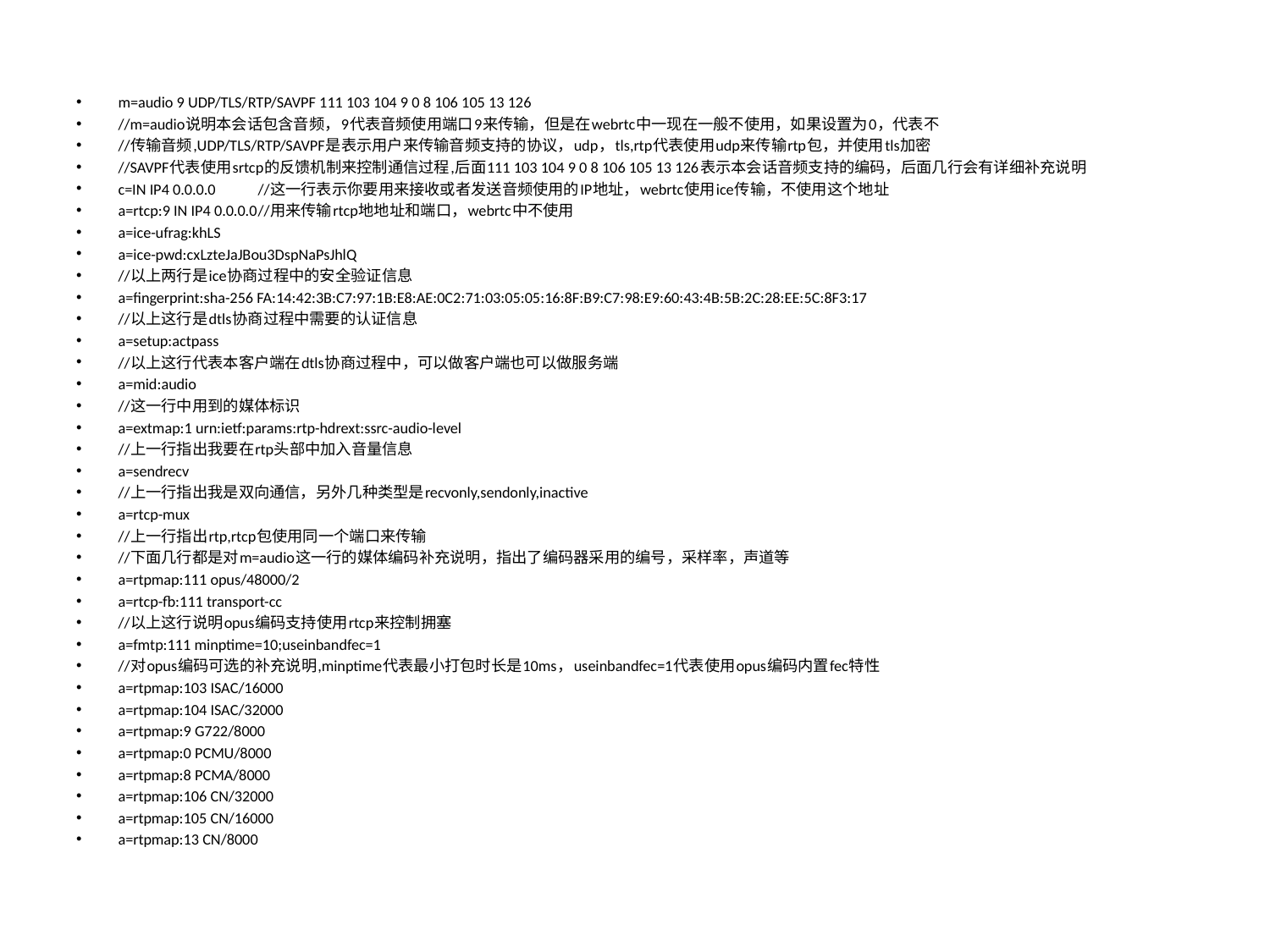

m=audio 9 UDP/TLS/RTP/SAVPF 111 103 104 9 0 8 106 105 13 126
//m=audio说明本会话包含音频，9代表音频使用端口9来传输，但是在webrtc中一现在一般不使用，如果设置为0，代表不
//传输音频,UDP/TLS/RTP/SAVPF是表示用户来传输音频支持的协议，udp，tls,rtp代表使用udp来传输rtp包，并使用tls加密
//SAVPF代表使用srtcp的反馈机制来控制通信过程,后面111 103 104 9 0 8 106 105 13 126表示本会话音频支持的编码，后面几行会有详细补充说明
c=IN IP4 0.0.0.0     	//这一行表示你要用来接收或者发送音频使用的IP地址，webrtc使用ice传输，不使用这个地址
a=rtcp:9 IN IP4 0.0.0.0	//用来传输rtcp地地址和端口，webrtc中不使用
a=ice-ufrag:khLS
a=ice-pwd:cxLzteJaJBou3DspNaPsJhlQ
//以上两行是ice协商过程中的安全验证信息
a=fingerprint:sha-256 FA:14:42:3B:C7:97:1B:E8:AE:0C2:71:03:05:05:16:8F:B9:C7:98:E9:60:43:4B:5B:2C:28:EE:5C:8F3:17
//以上这行是dtls协商过程中需要的认证信息
a=setup:actpass
//以上这行代表本客户端在dtls协商过程中，可以做客户端也可以做服务端
a=mid:audio
//这一行中用到的媒体标识
a=extmap:1 urn:ietf:params:rtp-hdrext:ssrc-audio-level
//上一行指出我要在rtp头部中加入音量信息
a=sendrecv
//上一行指出我是双向通信，另外几种类型是recvonly,sendonly,inactive
a=rtcp-mux
//上一行指出rtp,rtcp包使用同一个端口来传输
//下面几行都是对m=audio这一行的媒体编码补充说明，指出了编码器采用的编号，采样率，声道等
a=rtpmap:111 opus/48000/2
a=rtcp-fb:111 transport-cc
//以上这行说明opus编码支持使用rtcp来控制拥塞
a=fmtp:111 minptime=10;useinbandfec=1
//对opus编码可选的补充说明,minptime代表最小打包时长是10ms，useinbandfec=1代表使用opus编码内置fec特性
a=rtpmap:103 ISAC/16000
a=rtpmap:104 ISAC/32000
a=rtpmap:9 G722/8000
a=rtpmap:0 PCMU/8000
a=rtpmap:8 PCMA/8000
a=rtpmap:106 CN/32000
a=rtpmap:105 CN/16000
a=rtpmap:13 CN/8000